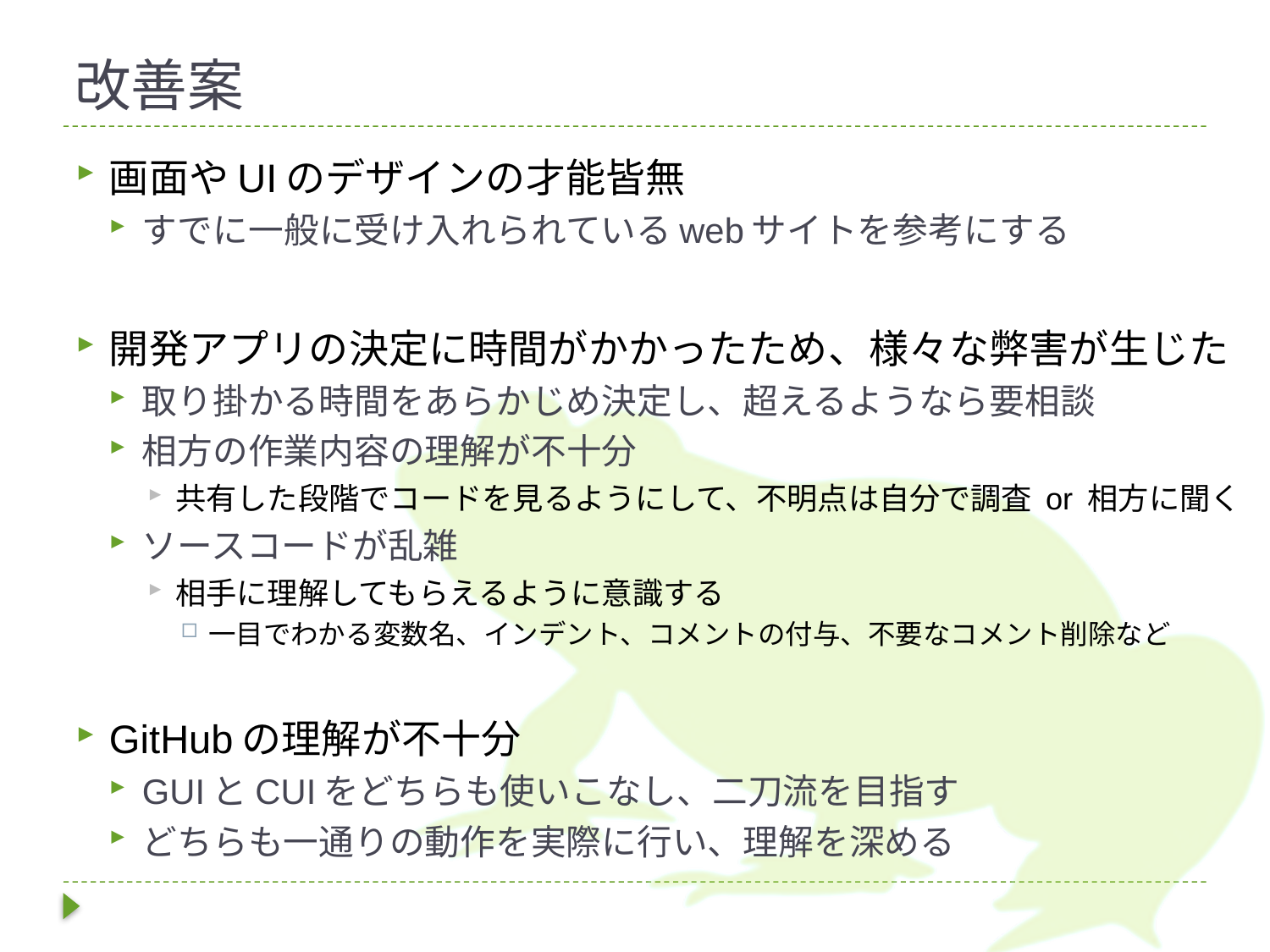

# 改善案
画面やUIのデザインの才能皆無
すでに一般に受け入れられているwebサイトを参考にする

開発アプリの決定に時間がかかったため、様々な弊害が生じた
取り掛かる時間をあらかじめ決定し、超えるようなら要相談
相方の作業内容の理解が不十分
共有した段階でコードを見るようにして、不明点は自分で調査 or 相方に聞く
ソースコードが乱雑
相手に理解してもらえるように意識する
一目でわかる変数名、インデント、コメントの付与、不要なコメント削除など

GitHubの理解が不十分
GUIとCUIをどちらも使いこなし、二刀流を目指す
どちらも一通りの動作を実際に行い、理解を深める